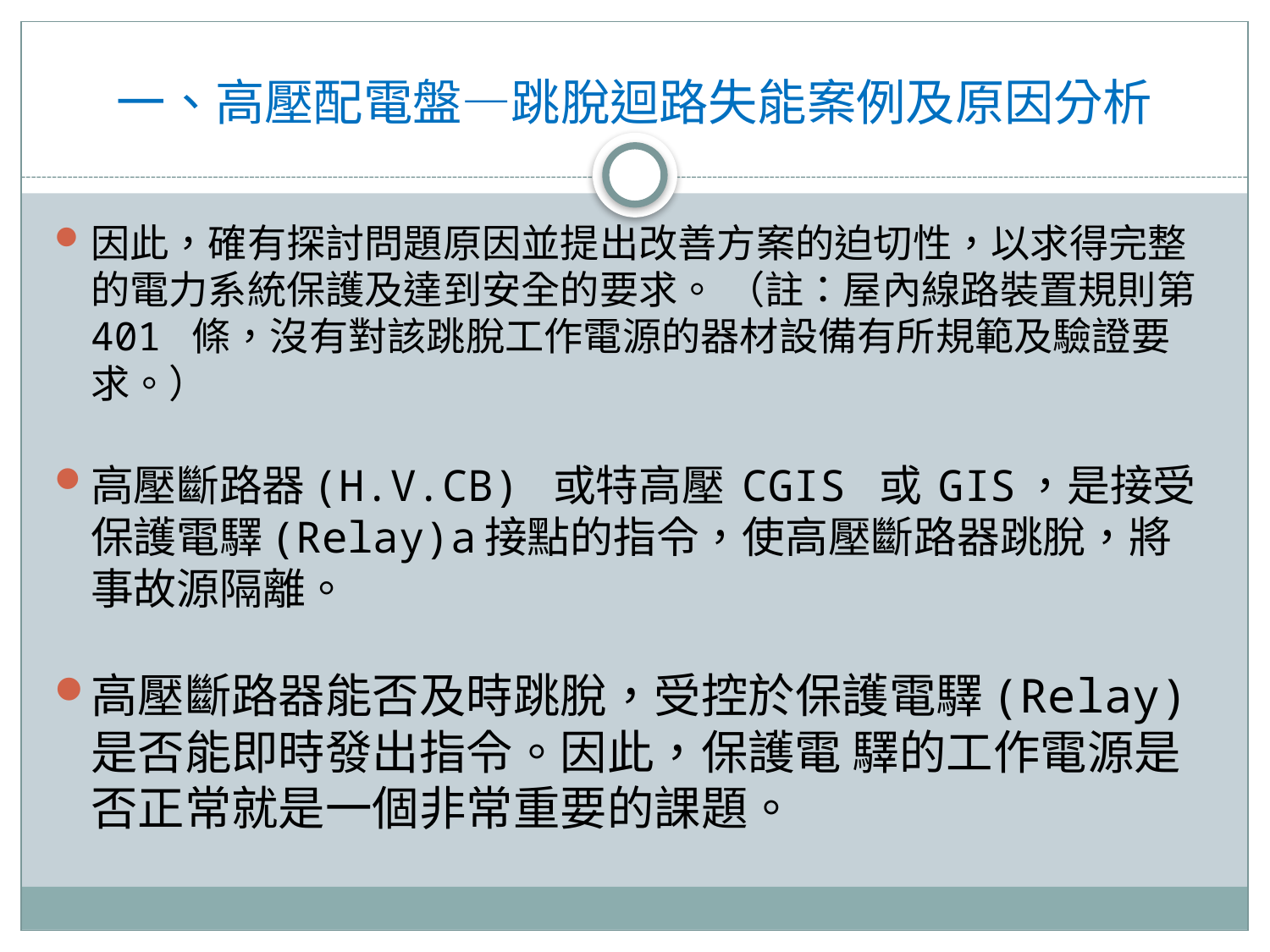

# 一、高壓配電盤—跳脫迴路失能案例及原因分析
因此，確有探討問題原因並提出改善方案的迫切性，以求得完整的電力系統保護及達到安全的要求。 （註：屋內線路裝置規則第 401 條，沒有對該跳脫工作電源的器材設備有所規範及驗證要求。）

高壓斷路器(H.V.CB) 或特高壓 CGIS 或 GIS，是接受保護電驛(Relay)a接點的指令，使高壓斷路器跳脫，將事故源隔離。

高壓斷路器能否及時跳脫，受控於保護電驛(Relay)是否能即時發出指令。因此，保護電 驛的工作電源是否正常就是一個非常重要的課題。